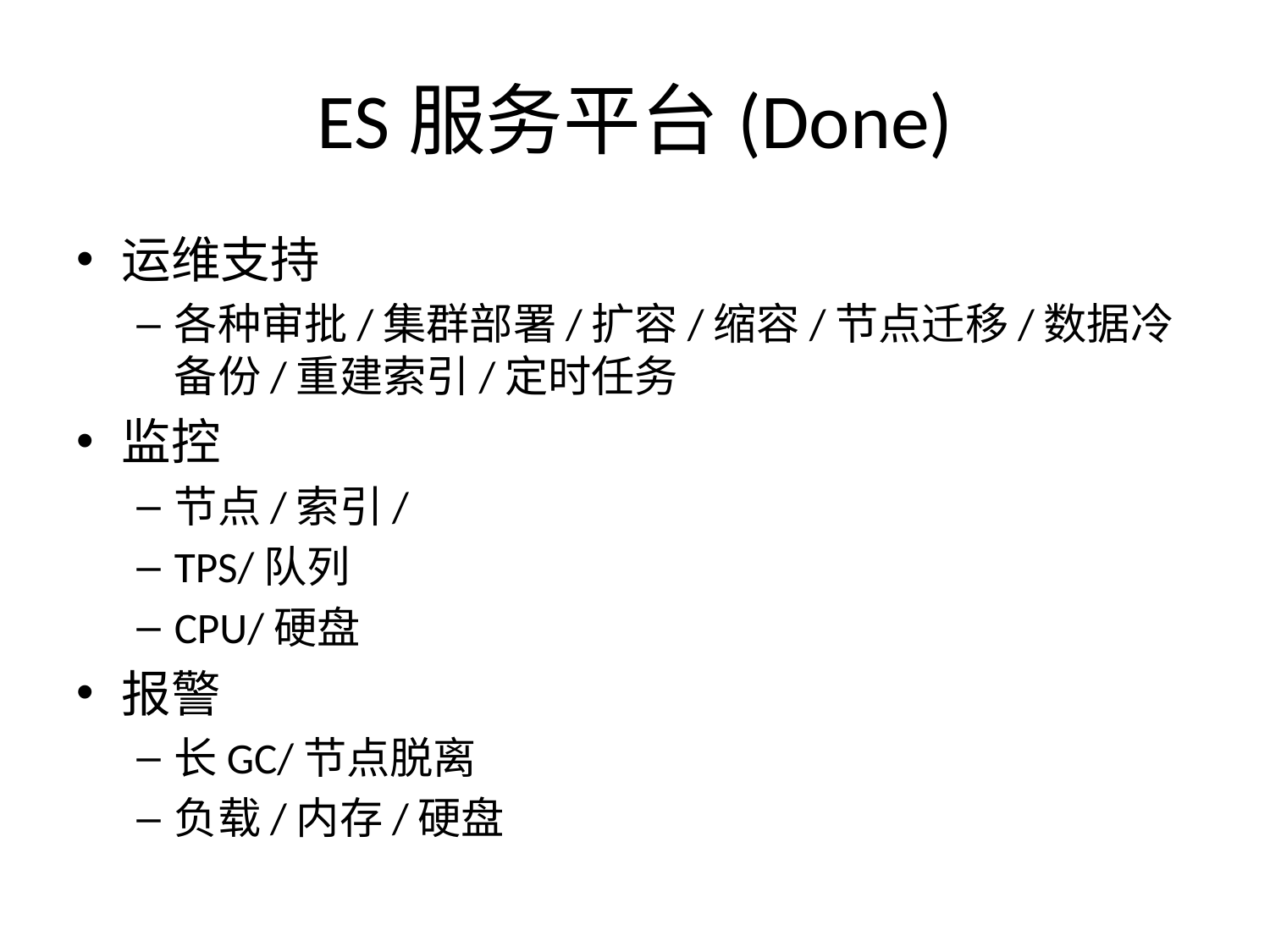

# ES服务平台(Done)
运维支持
各种审批/集群部署/扩容/缩容/节点迁移/数据冷备份/重建索引/定时任务
监控
节点/索引/
TPS/队列
CPU/硬盘
报警
长GC/节点脱离
负载/内存/硬盘